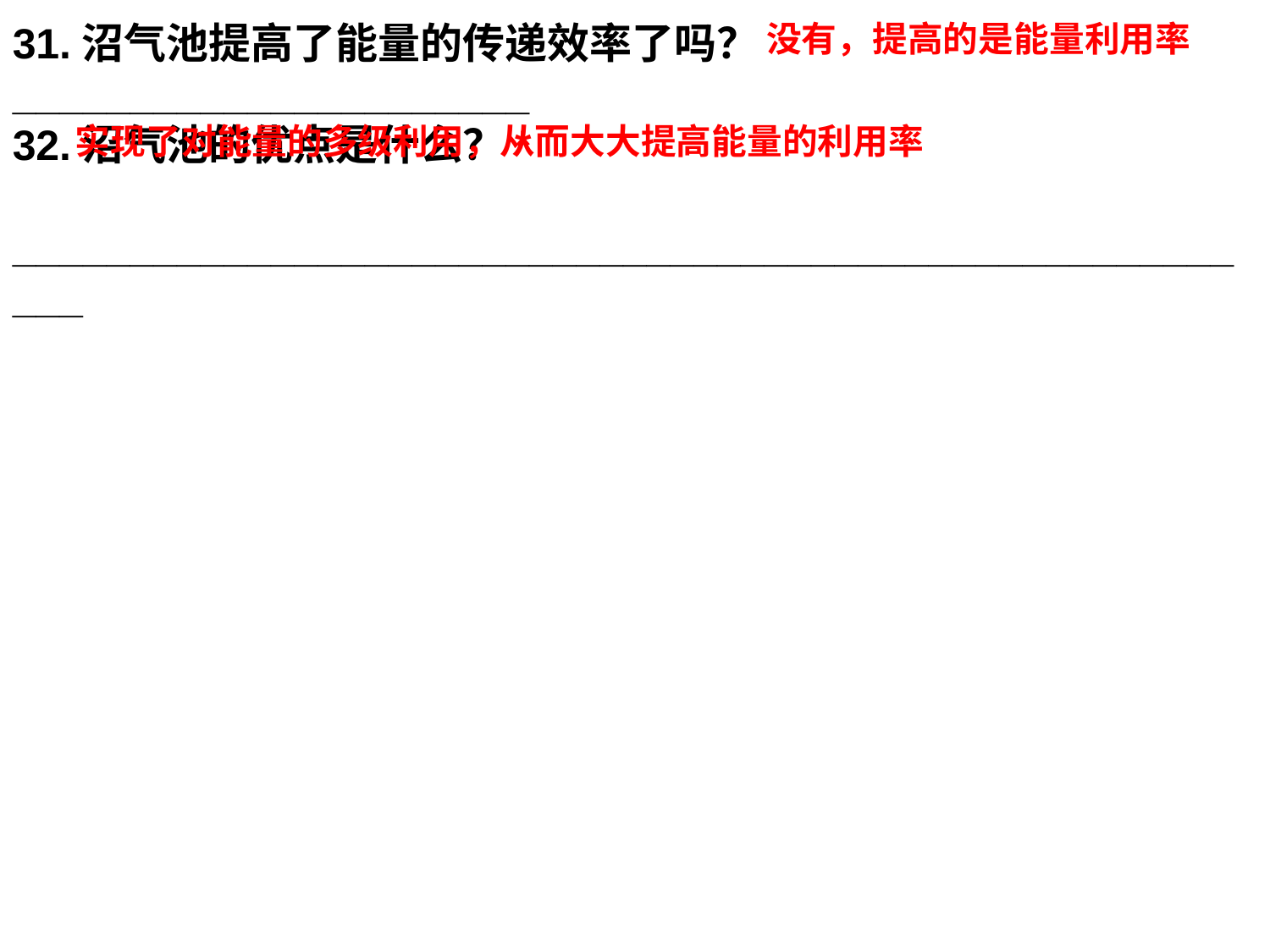

没有，提高的是能量利用率
31.沼气池提高了能量的传递效率了吗？______________________
32.沼气池的优点是什么？*
  _______________________________________________________
实现了对能量的多级利用，从而大大提高能量的利用率